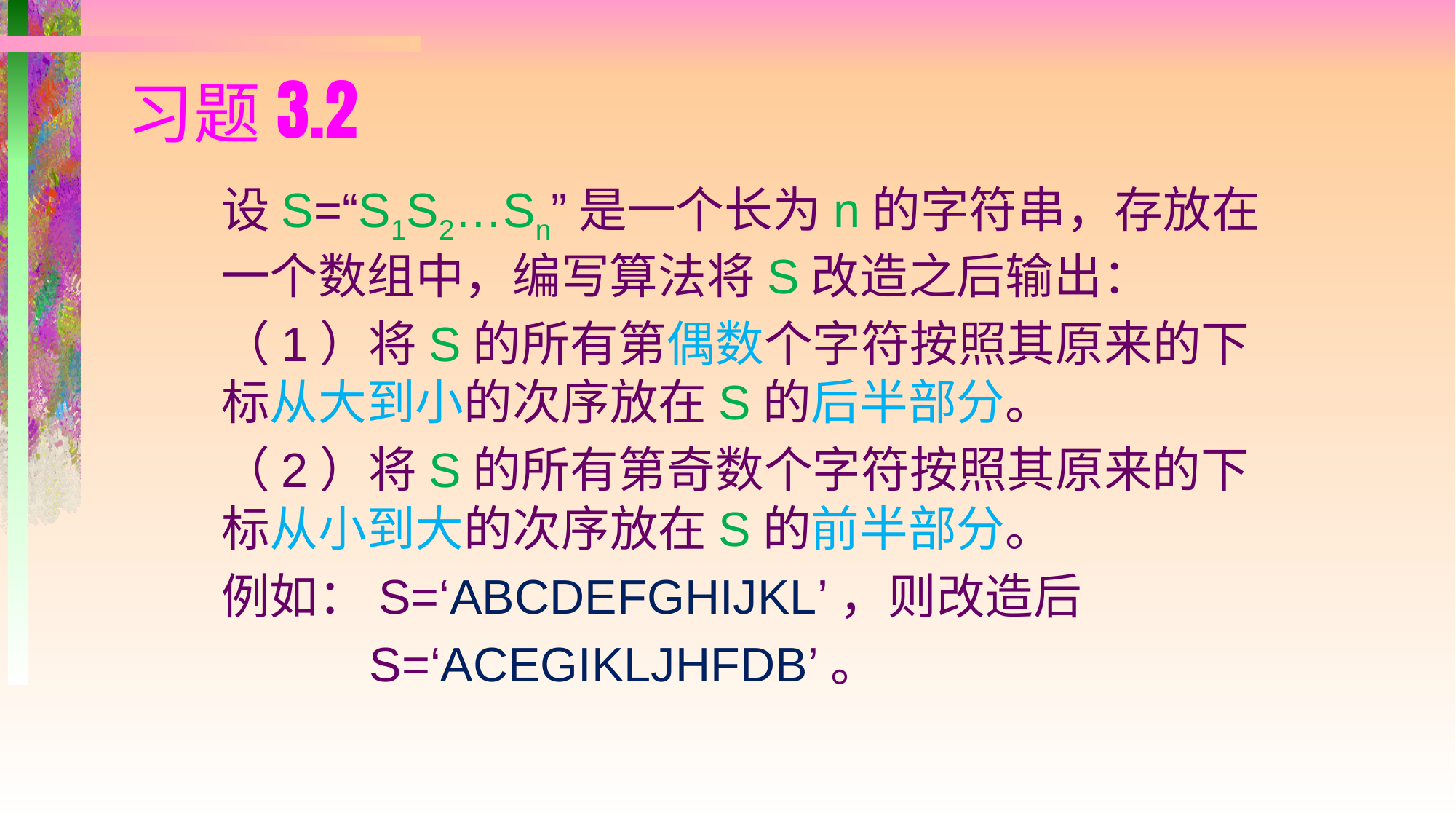

# 习题3.2
设S=“S1S2…Sn”是一个长为n的字符串，存放在一个数组中，编写算法将S改造之后输出：
（1）将S的所有第偶数个字符按照其原来的下标从大到小的次序放在S的后半部分。
（2）将S的所有第奇数个字符按照其原来的下标从小到大的次序放在S的前半部分。
例如：S=‘ABCDEFGHIJKL’，则改造后
           S=‘ACEGIKLJHFDB’。